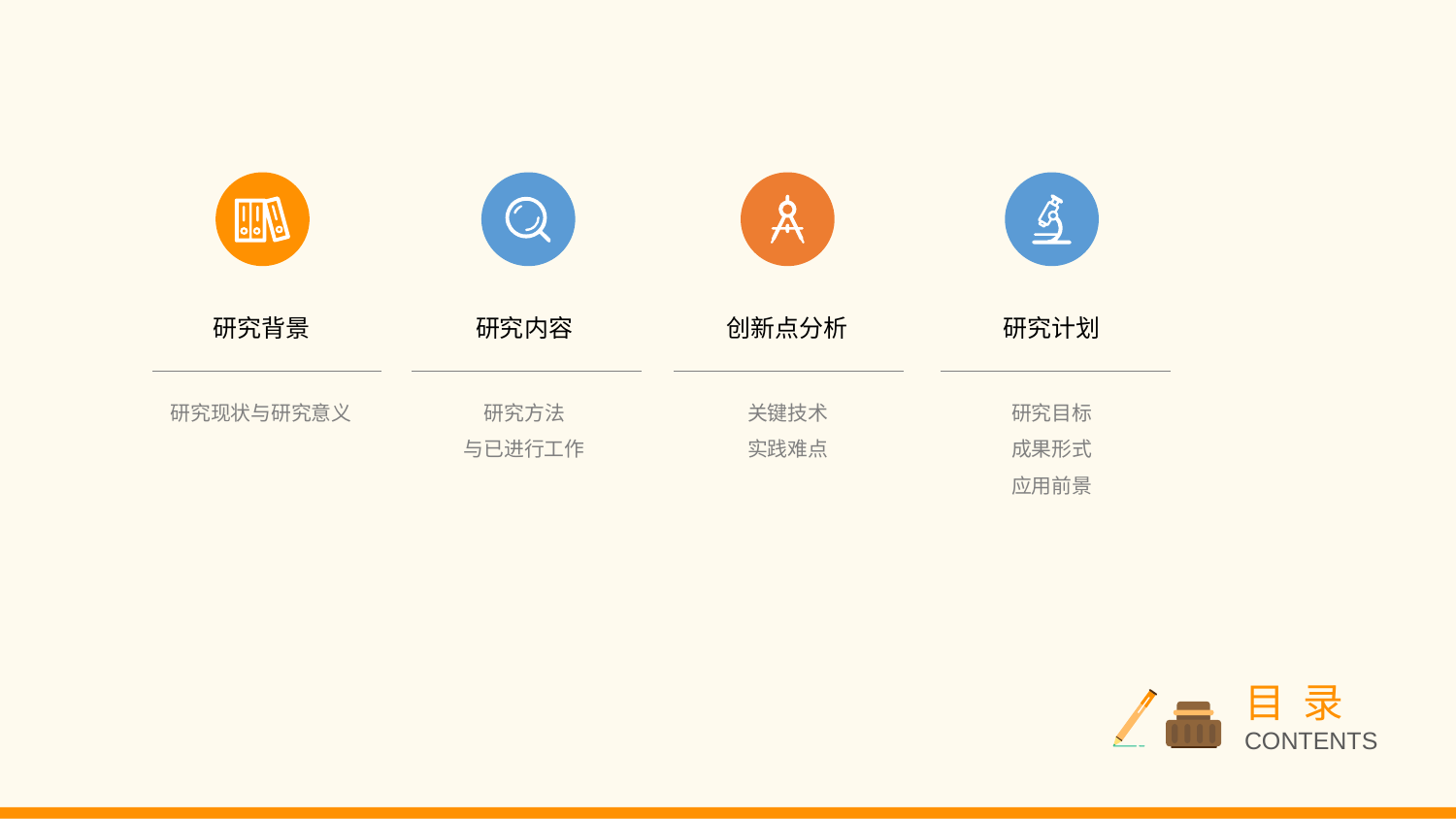

研究背景
研究内容
创新点分析
研究计划
研究方法
与已进行工作
研究目标
成果形式
应用前景
研究现状与研究意义
关键技术
实践难点
目  录
CONTENTS